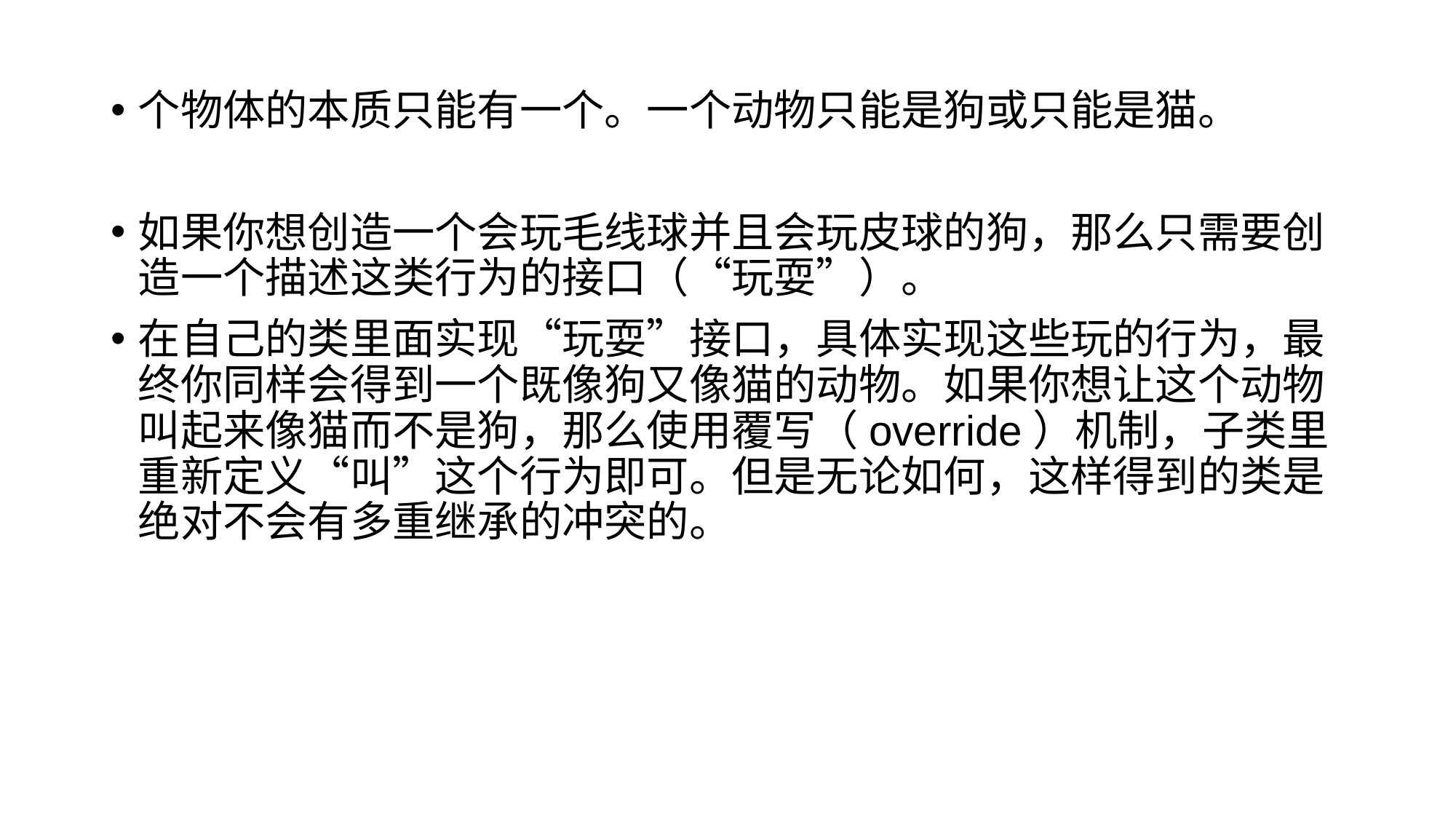

个物体的本质只能有一个。一个动物只能是狗或只能是猫。

如果你想创造一个会玩毛线球并且会玩皮球的狗，那么只需要创造一个描述这类行为的接口（“玩耍”）。
在自己的类里面实现“玩耍”接口，具体实现这些玩的行为，最终你同样会得到一个既像狗又像猫的动物。如果你想让这个动物叫起来像猫而不是狗，那么使用覆写（override）机制，子类里重新定义“叫”这个行为即可。但是无论如何，这样得到的类是绝对不会有多重继承的冲突的。